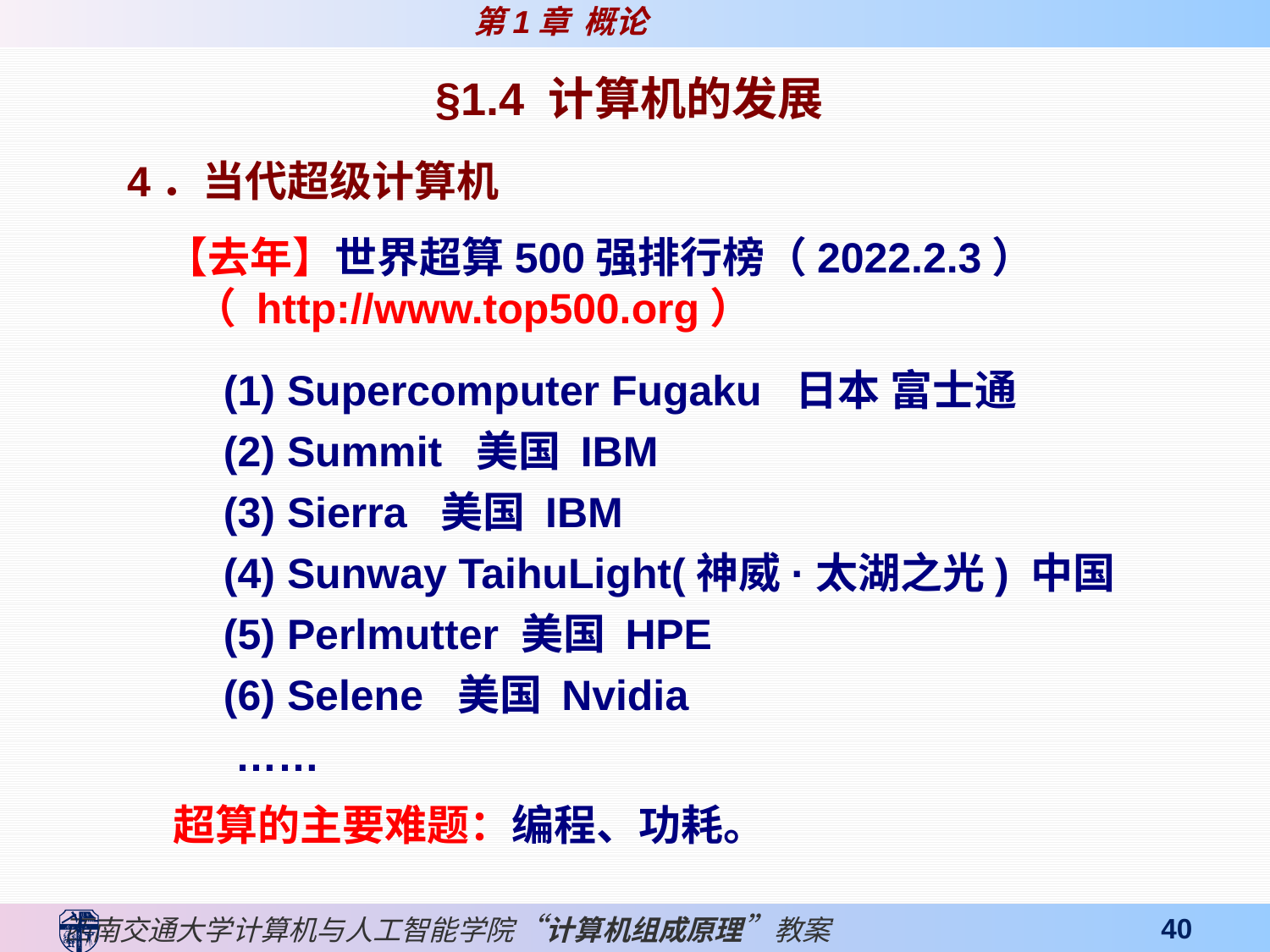

§1.4 计算机的发展
4．当代超级计算机
   【去年】世界超算500强排行榜（2022.2.3）
      （ http://www.top500.org）
 (1) Supercomputer Fugaku  日本 富士通
 (2) Summit  美国 IBM
 (3) Sierra  美国 IBM
 (4) Sunway TaihuLight(神威·太湖之光) 中国
 (5) Perlmutter 美国 HPE
 (6) Selene  美国 Nvidia
  ……
超算的主要难题：编程、功耗。